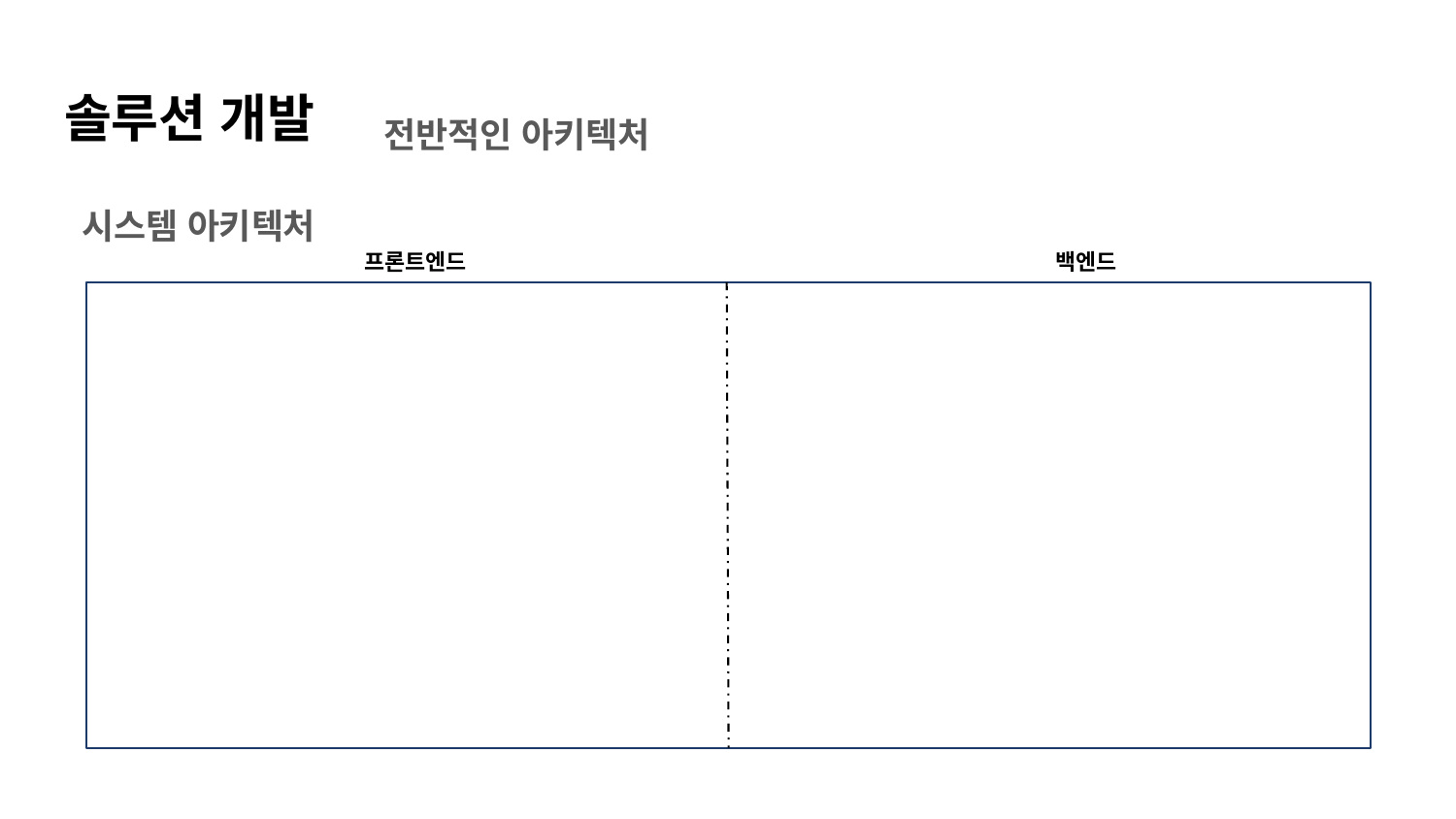

# 솔루션 개발
전반적인 아키텍처
시스템 아키텍처
프론트엔드
백엔드